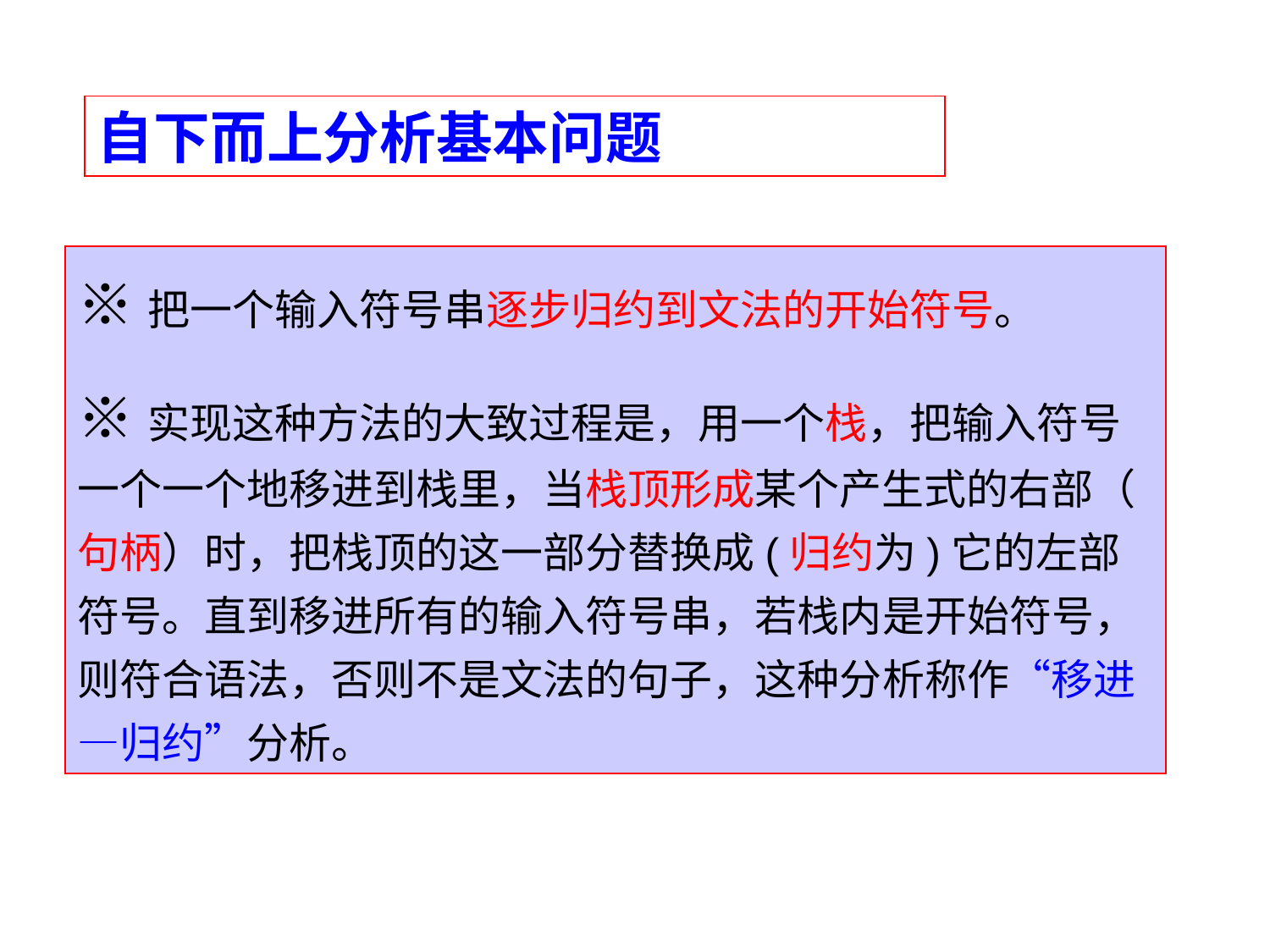

自下而上分析基本问题
※把一个输入符号串逐步归约到文法的开始符号。
※实现这种方法的大致过程是，用一个栈，把输入符号一个一个地移进到栈里，当栈顶形成某个产生式的右部（ 句柄）时，把栈顶的这一部分替换成(归约为)它的左部符号。直到移进所有的输入符号串，若栈内是开始符号，则符合语法，否则不是文法的句子，这种分析称作“移进—归约”分析。